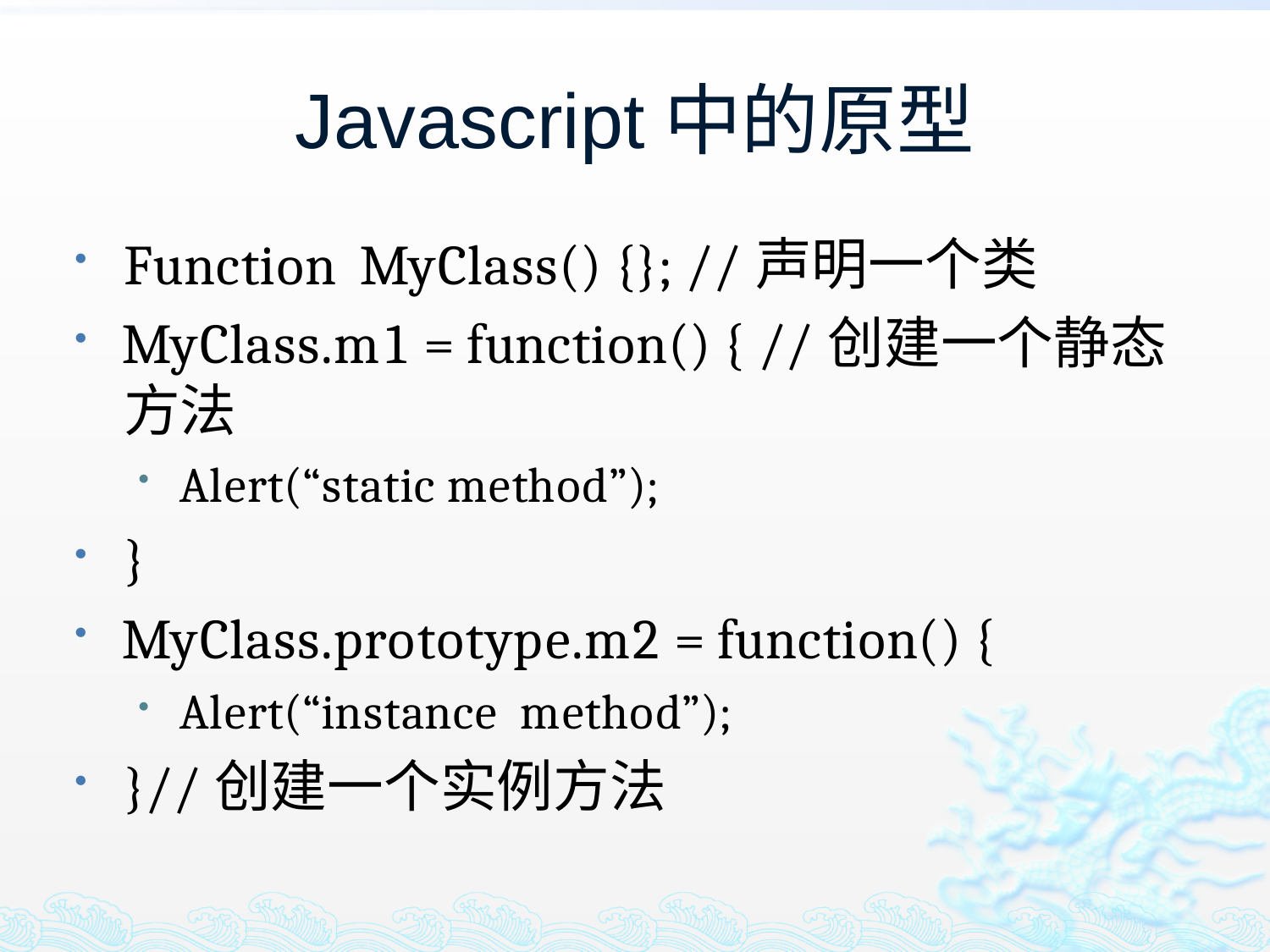

# Javascript中的原型
Function  MyClass() {}; //声明一个类
MyClass.m1 = function() { //创建一个静态方法
Alert(“static method”);
}
MyClass.prototype.m2 = function() {
Alert(“instance  method”);
}//创建一个实例方法